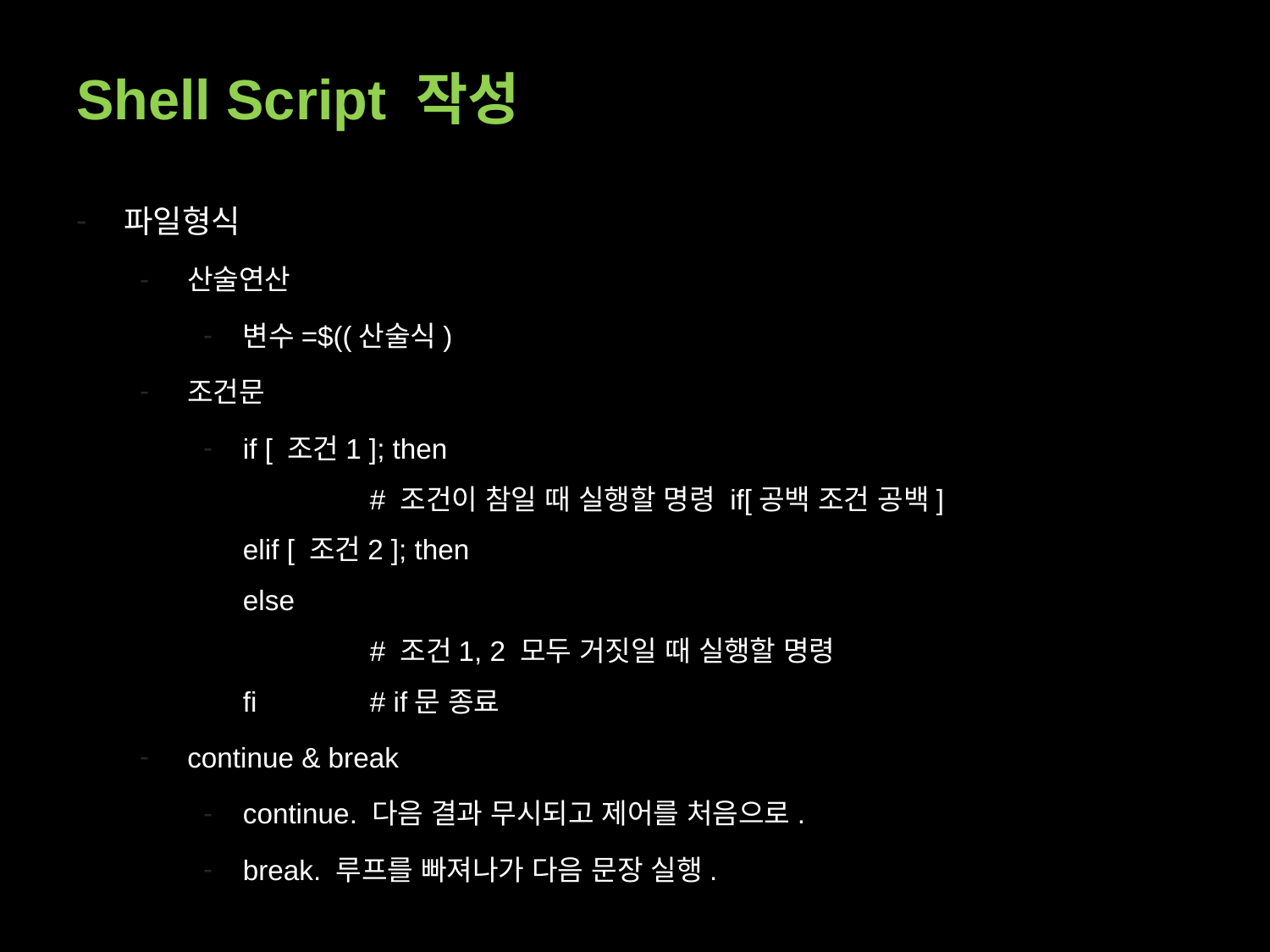

# Shell Script 작성
파일형식
산술연산
변수=$((산술식)
조건문
if [ 조건1 ]; then
	# 조건이 참일 때 실행할 명령 if[공백 조건 공백]
elif [ 조건2 ]; then
else
	# 조건1, 2 모두 거짓일 때 실행할 명령
fi	# if문 종료
continue & break
continue. 다음 결과 무시되고 제어를 처음으로.
break. 루프를 빠져나가 다음 문장 실행.